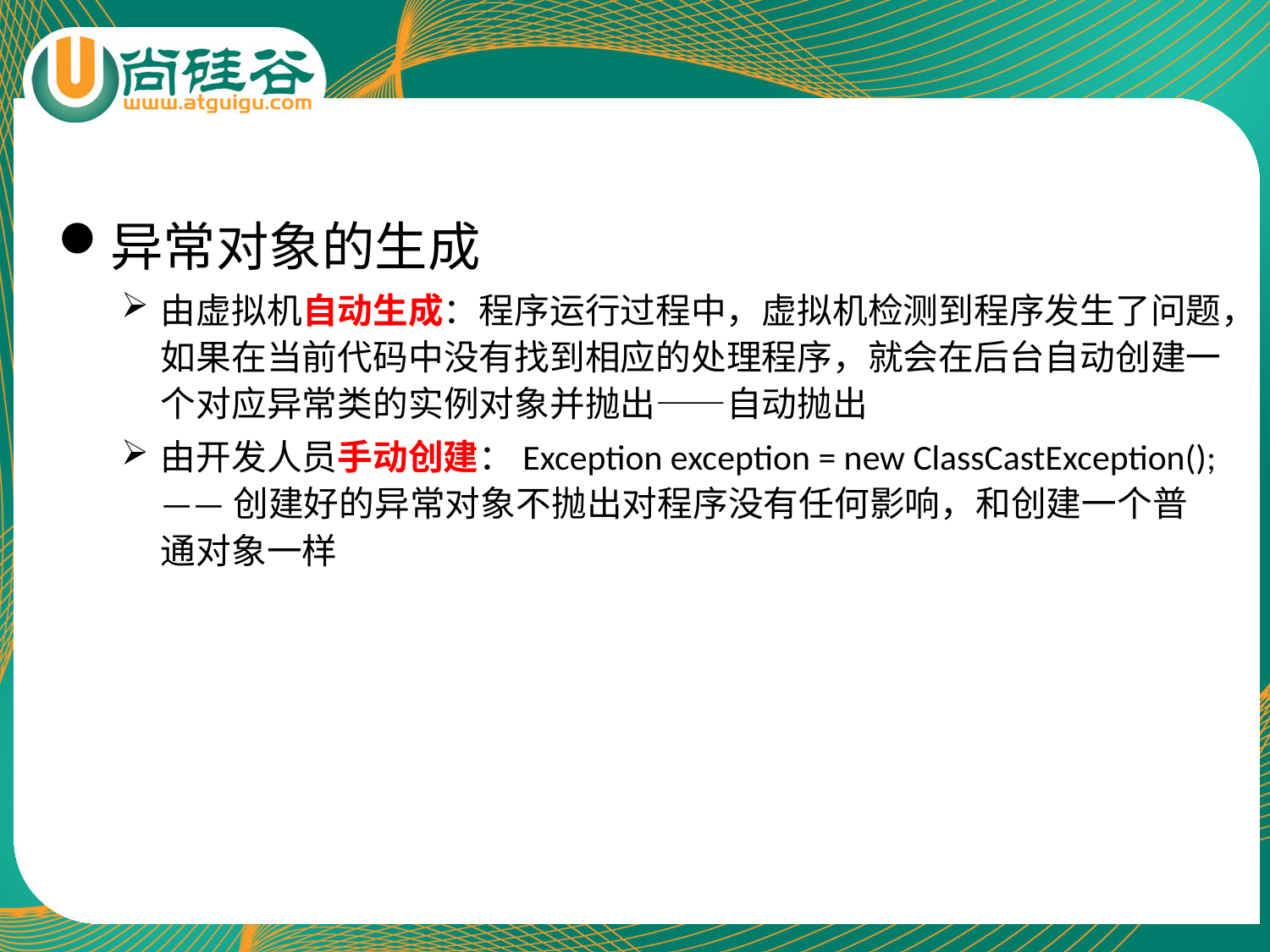

异常对象的生成
由虚拟机自动生成：程序运行过程中，虚拟机检测到程序发生了问题，如果在当前代码中没有找到相应的处理程序，就会在后台自动创建一个对应异常类的实例对象并抛出——自动抛出
由开发人员手动创建：Exception exception = new ClassCastException();——创建好的异常对象不抛出对程序没有任何影响，和创建一个普通对象一样